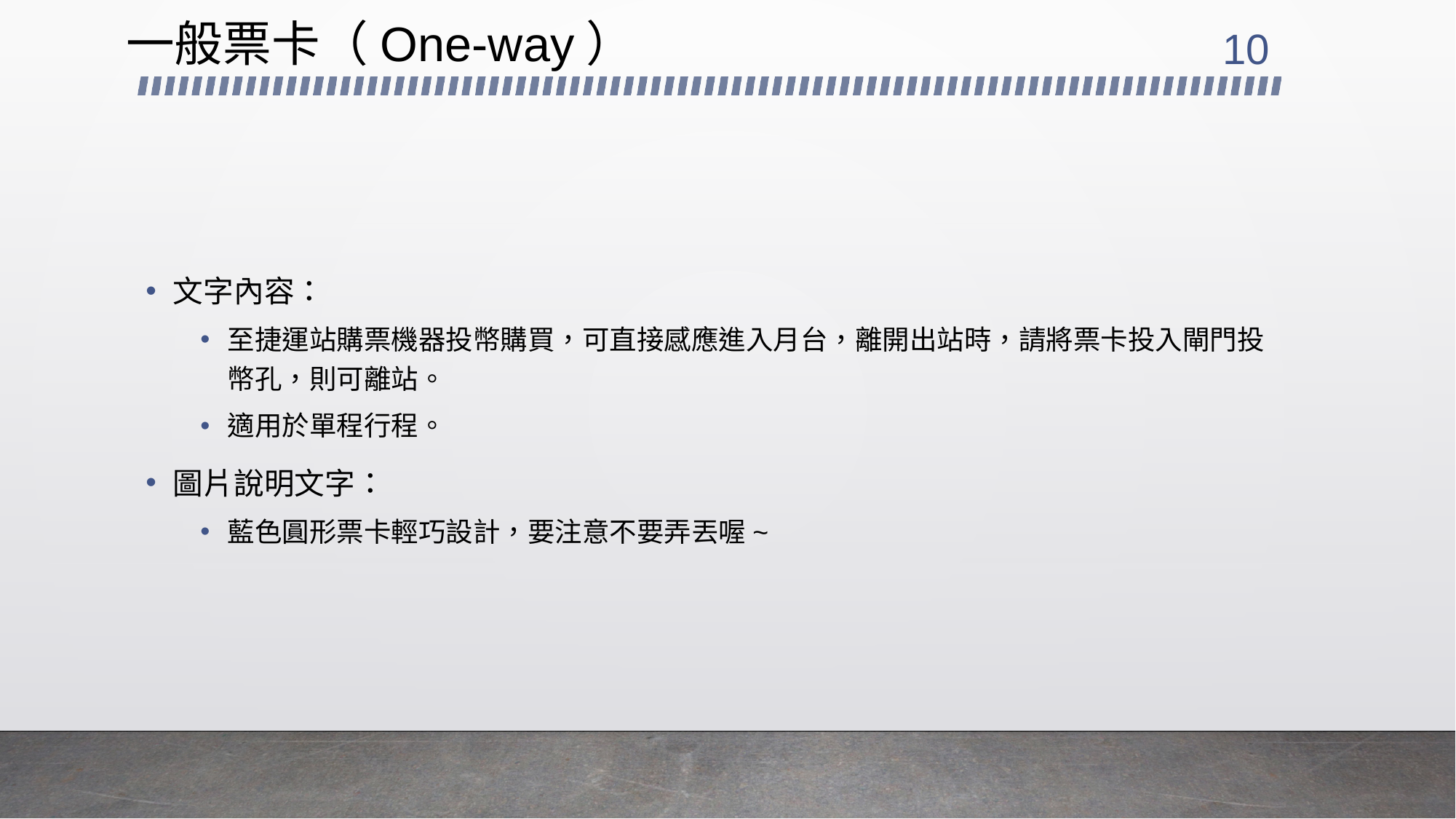

# 一般票卡（One-way）
10
文字內容：
至捷運站購票機器投幣購買，可直接感應進入月台，離開出站時，請將票卡投入閘門投幣孔，則可離站。
適用於單程行程。
圖片說明文字：
藍色圓形票卡輕巧設計，要注意不要弄丟喔~